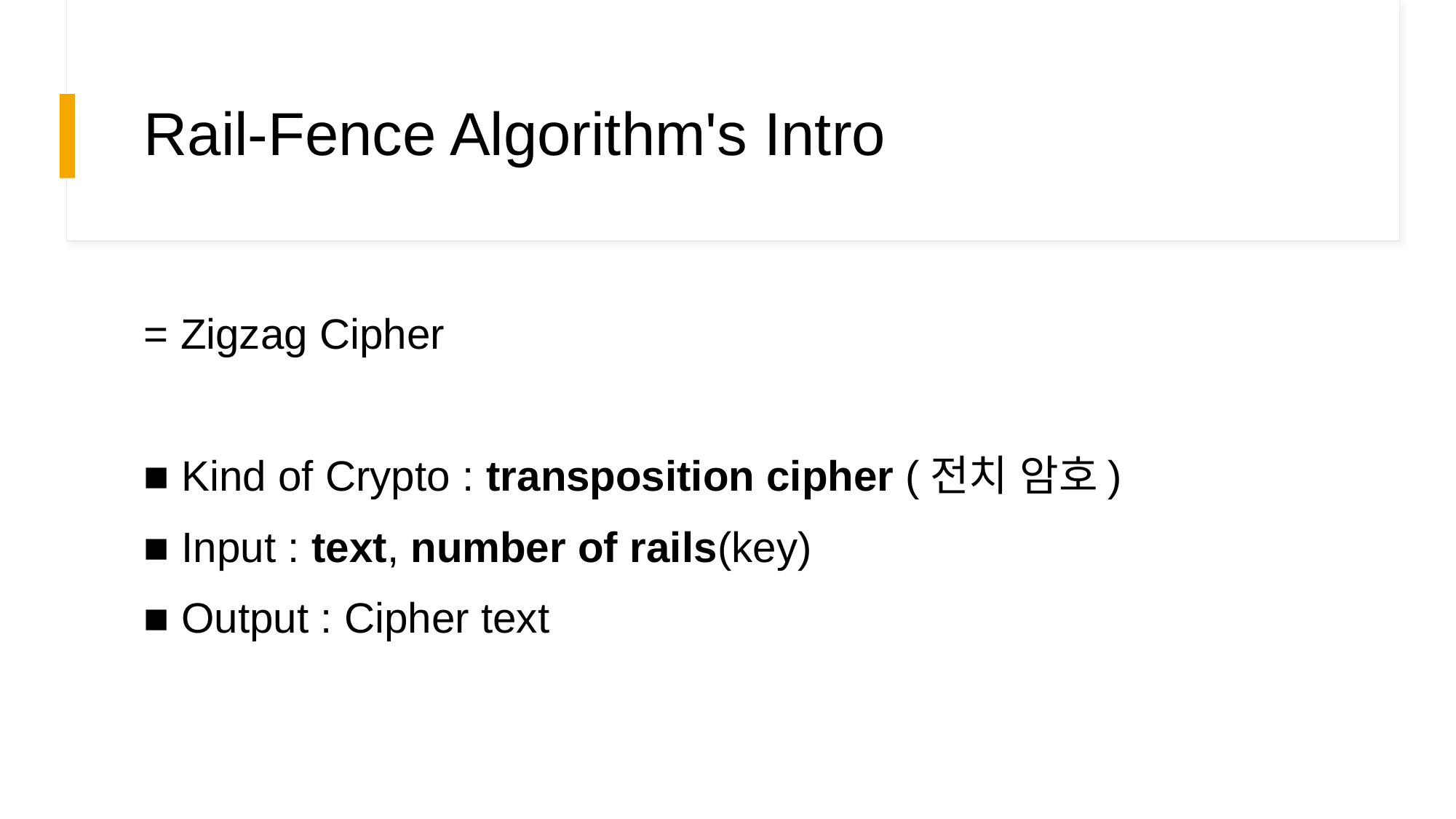

# Rail-Fence Algorithm's Intro
= Zigzag Cipher

■ Kind of Crypto : transposition cipher (전치 암호)
■ Input : text, number of rails(key)
■ Output : Cipher text